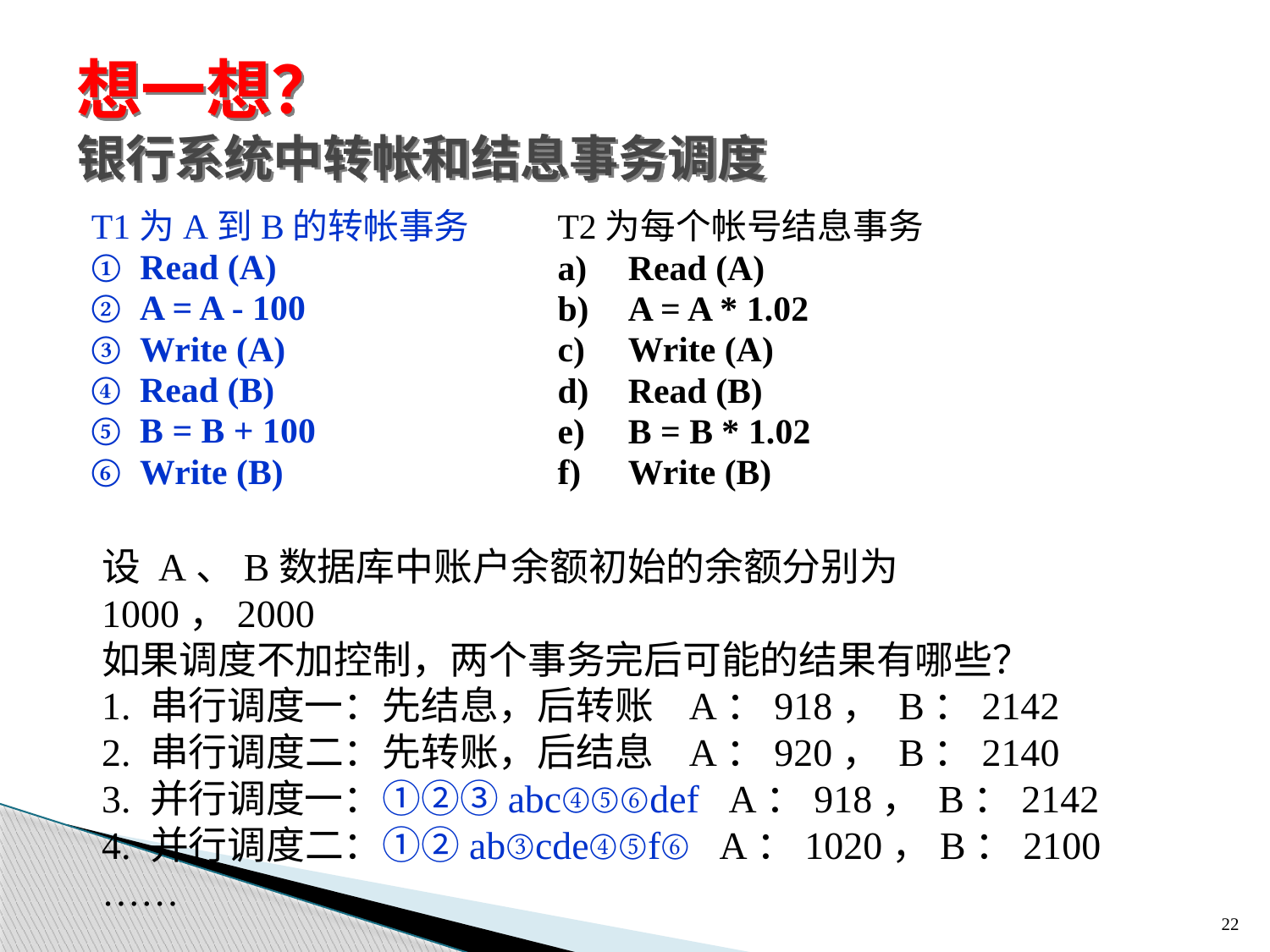

想一想？
银行系统中转帐和结息事务调度
T1为A到B的转帐事务
①  Read (A)
②  A = A - 100
③  Write (A)
④  Read (B)
⑤  B = B + 100
⑥  Write (B)
T2为每个帐号结息事务
Read (A)
A = A * 1.02
Write (A)
Read (B)
B = B * 1.02
Write (B)
设 A、B数据库中账户余额初始的余额分别为 1000，2000
如果调度不加控制，两个事务完后可能的结果有哪些？
1. 串行调度一：先结息，后转账   A：918， B：2142
2. 串行调度二：先转账，后结息   A：920， B：2140
3. 并行调度一：①②③abc④⑤⑥def   A：918， B：2142
4. 并行调度二：①②ab③cde④⑤f⑥   A：1020，B：2100
……
22